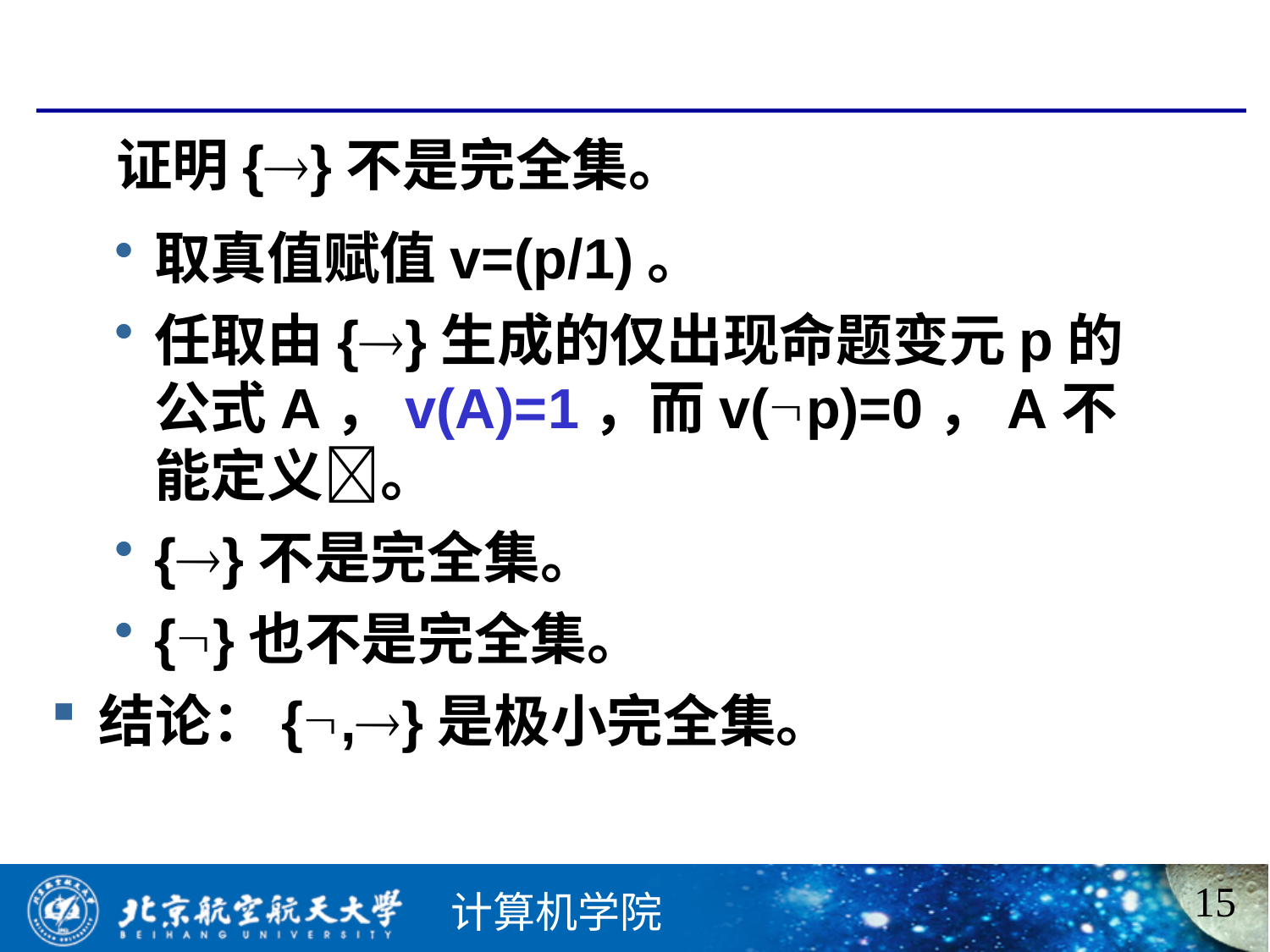

证明{→}不是完全集。
取真值赋值v=(p/1)。
任取由{→}生成的仅出现命题变元p的公式A，v(A)=1，而v(¬p)=0，A不能定义¬。
{→}不是完全集。
{¬}也不是完全集。
结论：{¬,→}是极小完全集。